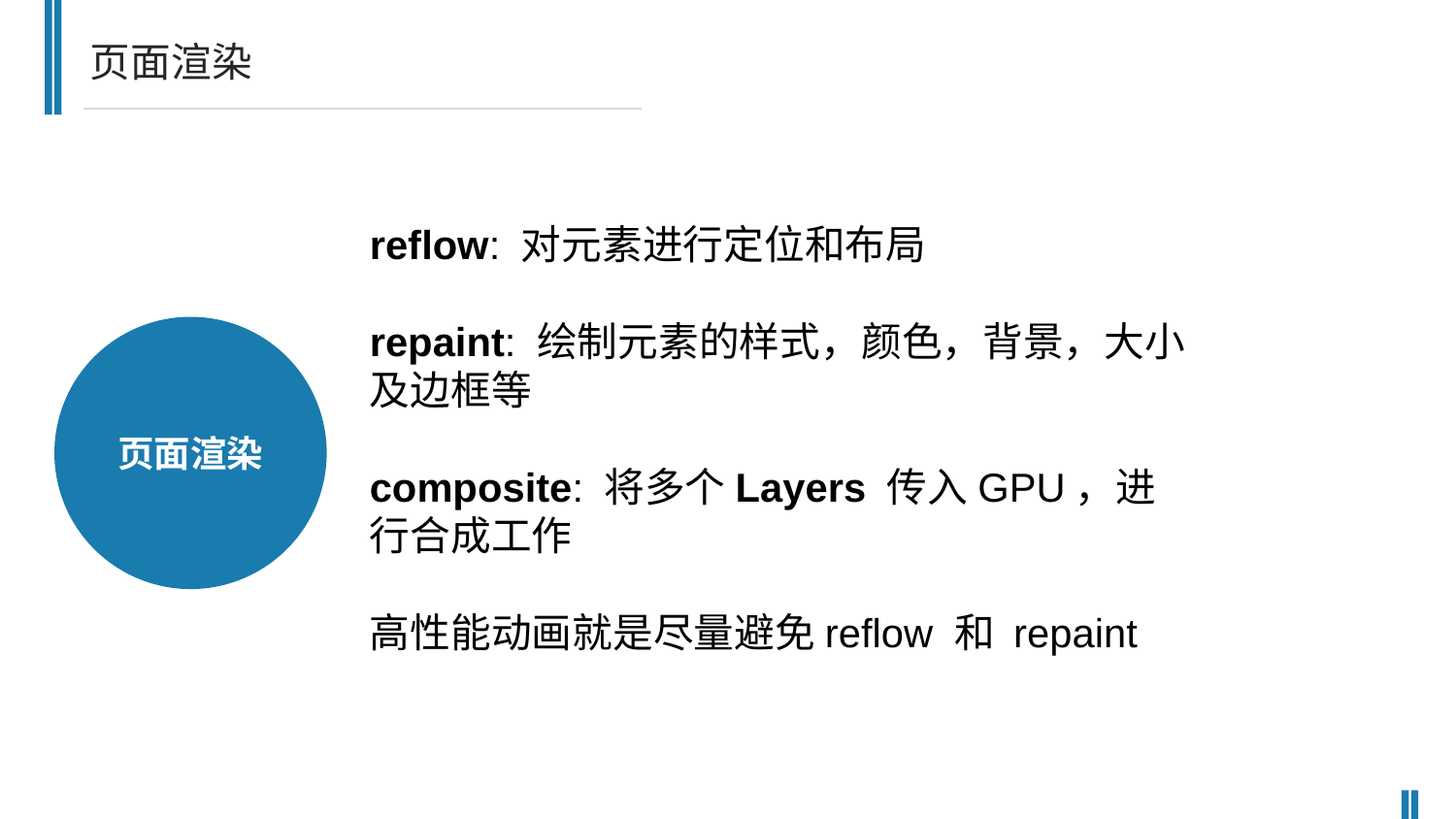

页面渲染
reflow: 对元素进行定位和布局

repaint: 绘制元素的样式，颜色，背景，大小及边框等

composite: 将多个Layers 传入GPU，进行合成工作

高性能动画就是尽量避免reflow 和 repaint
页面渲染